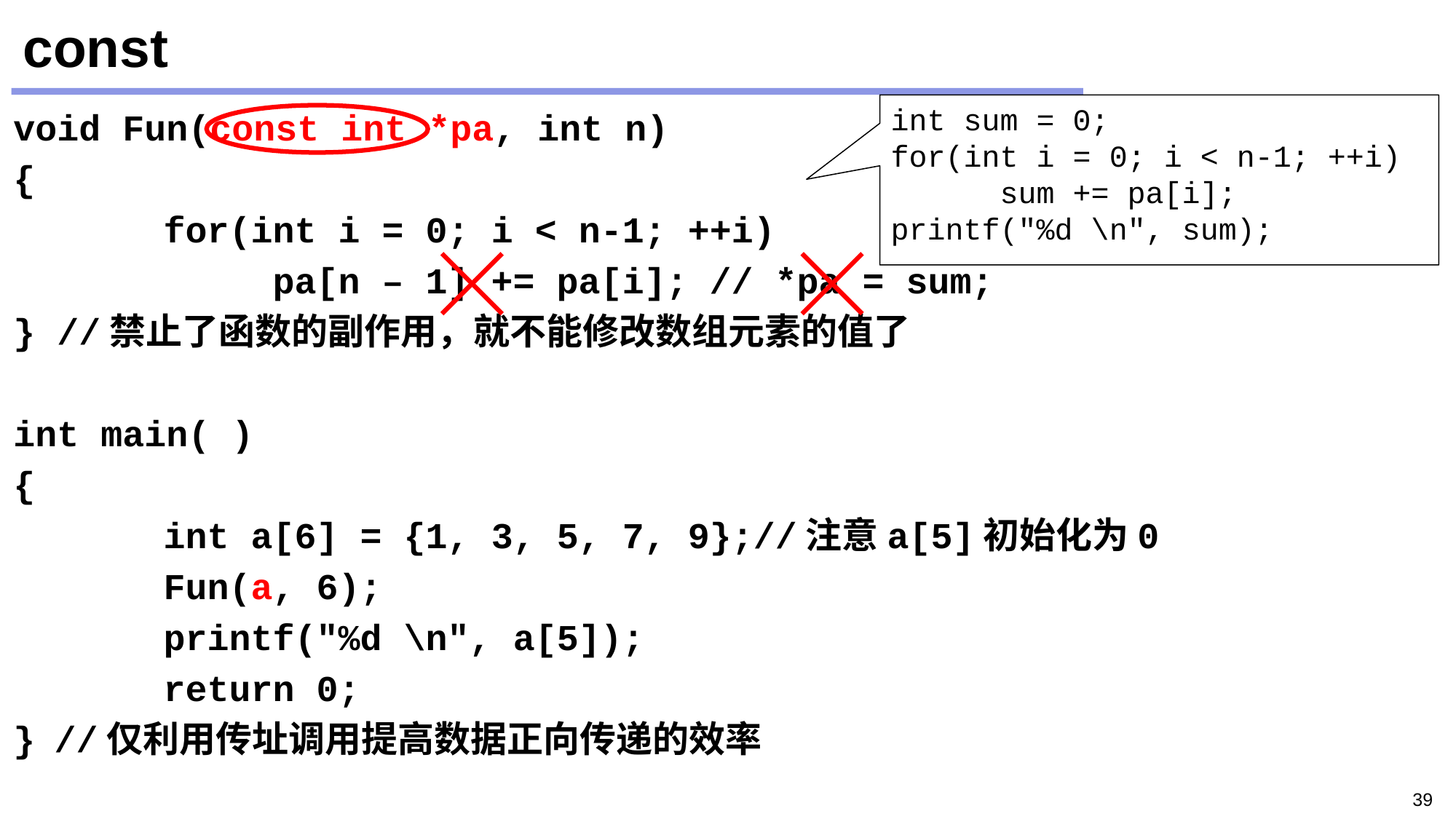

# const
int sum = 0;
for(int i = 0; i < n-1; ++i)
	sum += pa[i];
printf("%d \n", sum);
void Fun(const int *pa, int n)
{
		for(int i = 0; i < n-1; ++i)
			pa[n – 1] += pa[i];	// *pa = sum;
} //禁止了函数的副作用，就不能修改数组元素的值了

int main( )
{
		int a[6] = {1, 3, 5, 7, 9};//注意a[5]初始化为0
		Fun(a, 6);
		printf("%d \n", a[5]);
		return 0;
}	//仅利用传址调用提高数据正向传递的效率

39